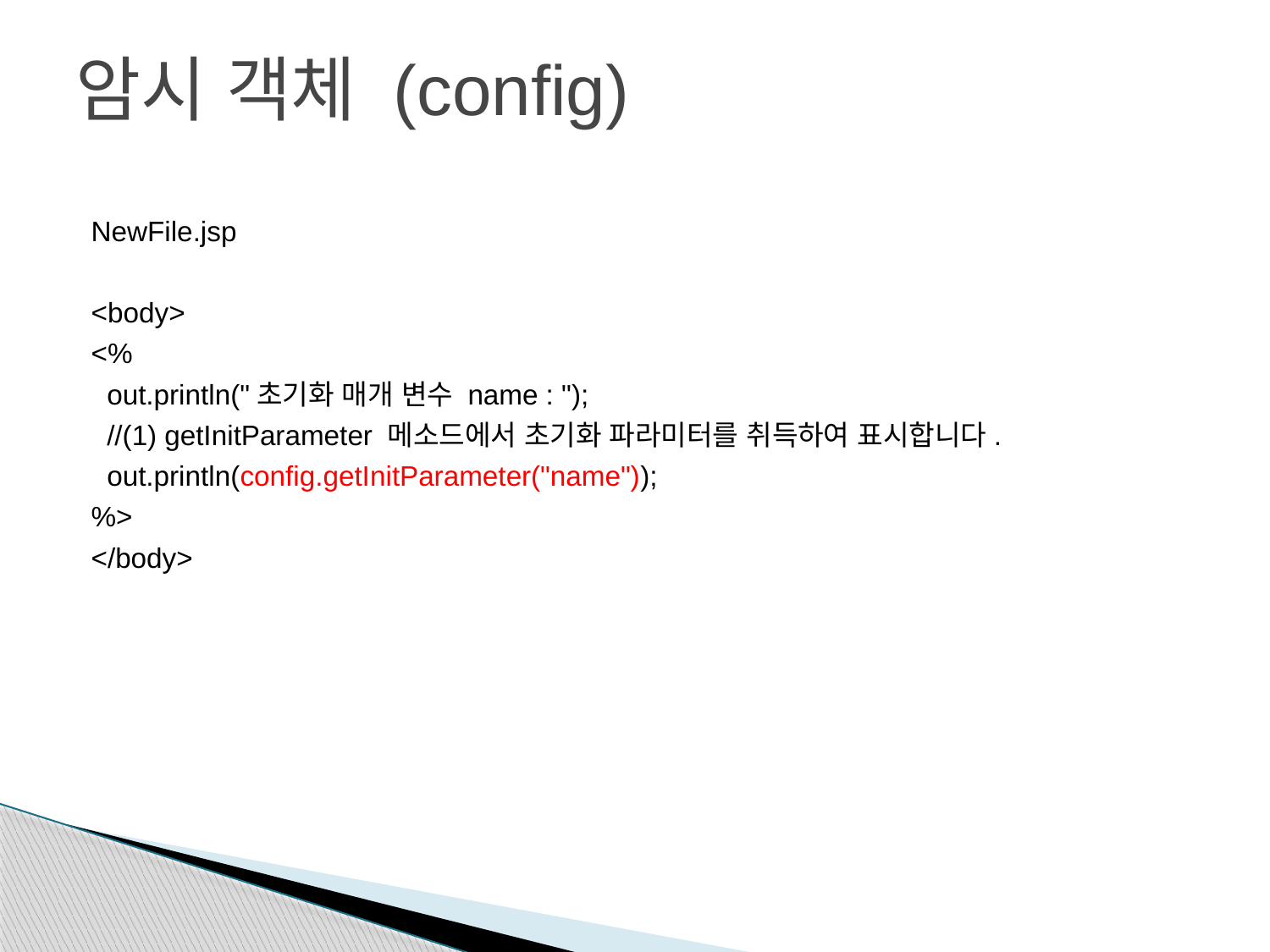

# 암시 객체 (config)

NewFile.jsp

<body>
<%
  out.println("초기화 매개 변수 name : ");
  //(1) getInitParameter 메소드에서 초기화 파라미터를 취득하여 표시합니다.
  out.println(config.getInitParameter("name"));
%>
</body>